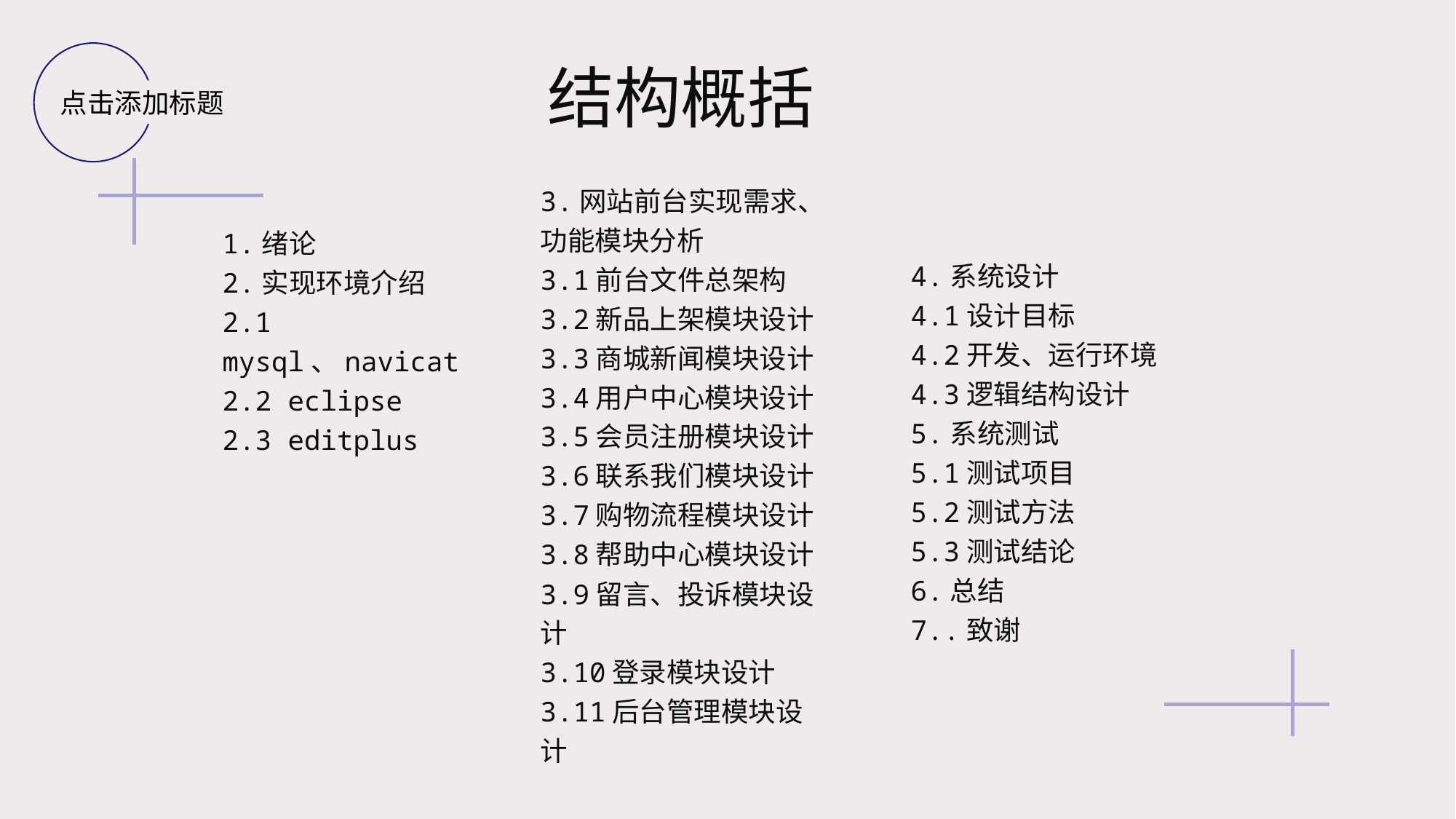

结构概括
3.网站前台实现需求、功能模块分析
3.1前台文件总架构
3.2新品上架模块设计
3.3商城新闻模块设计
3.4用户中心模块设计
3.5会员注册模块设计
3.6联系我们模块设计
3.7购物流程模块设计
3.8帮助中心模块设计
3.9留言、投诉模块设计
3.10登录模块设计
3.11后台管理模块设计
1.绪论
2.实现环境介绍
2.1 mysql、navicat
2.2 eclipse
2.3 editplus

4.系统设计
4.1设计目标
4.2开发、运行环境
4.3逻辑结构设计
5.系统测试
5.1测试项目
5.2测试方法
5.3测试结论
6.总结
7..致谢